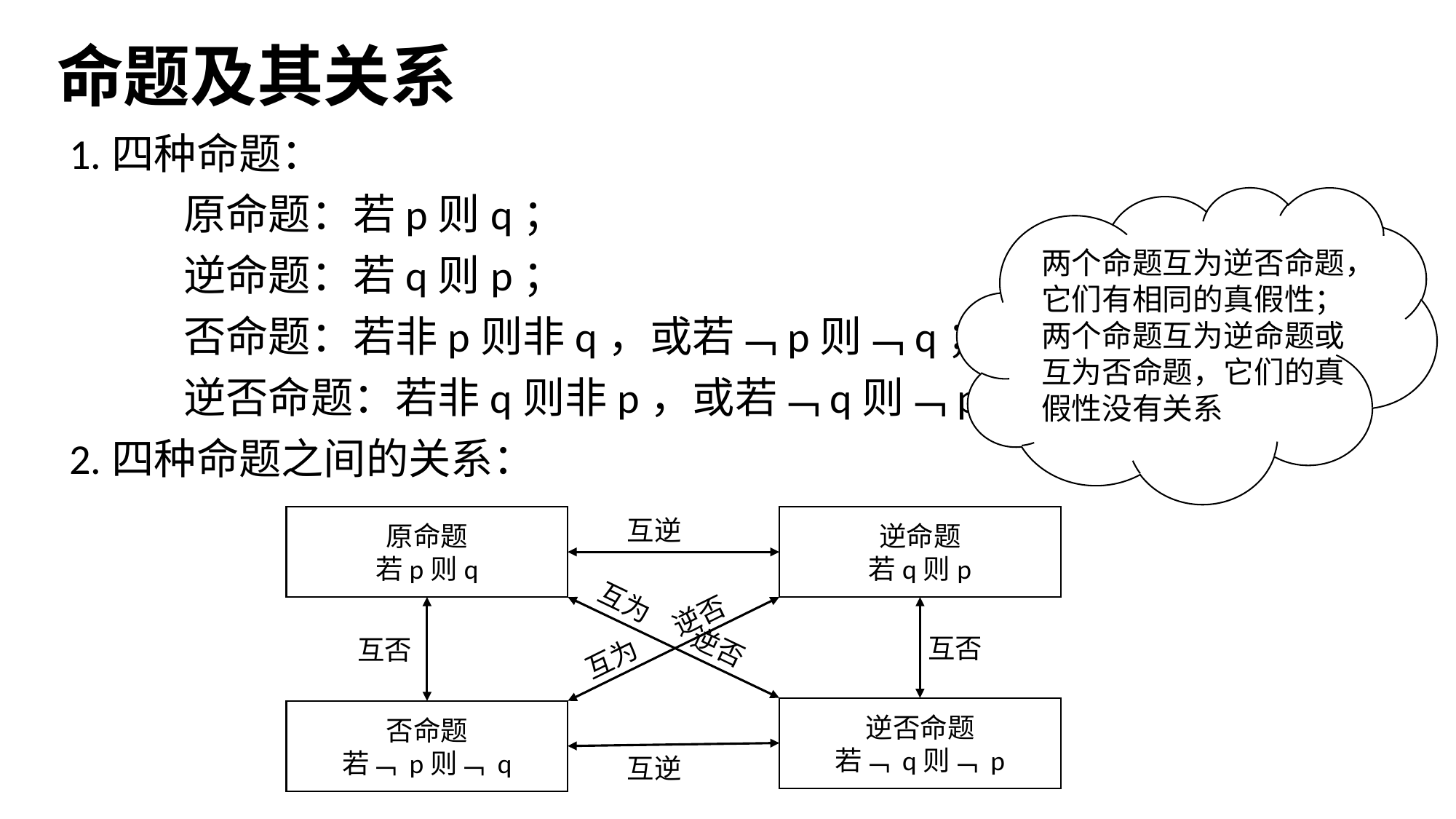

# 命题及其关系
1.四种命题：
           原命题：若p则q；
           逆命题：若q则p；
           否命题：若非p则非q，或若﹁p则﹁q；
           逆否命题：若非q则非p，或若﹁q则﹁p。
2.四种命题之间的关系：

两个命题互为逆否命题，它们有相同的真假性；
两个命题互为逆命题或互为否命题，它们的真假性没有关系
原命题
若p则q
逆命题
若q则p
互逆
互为       逆否
互否
互否
互为        逆否
逆否命题
若﹁ q则﹁ p
否命题
若﹁ p则﹁ q
互逆